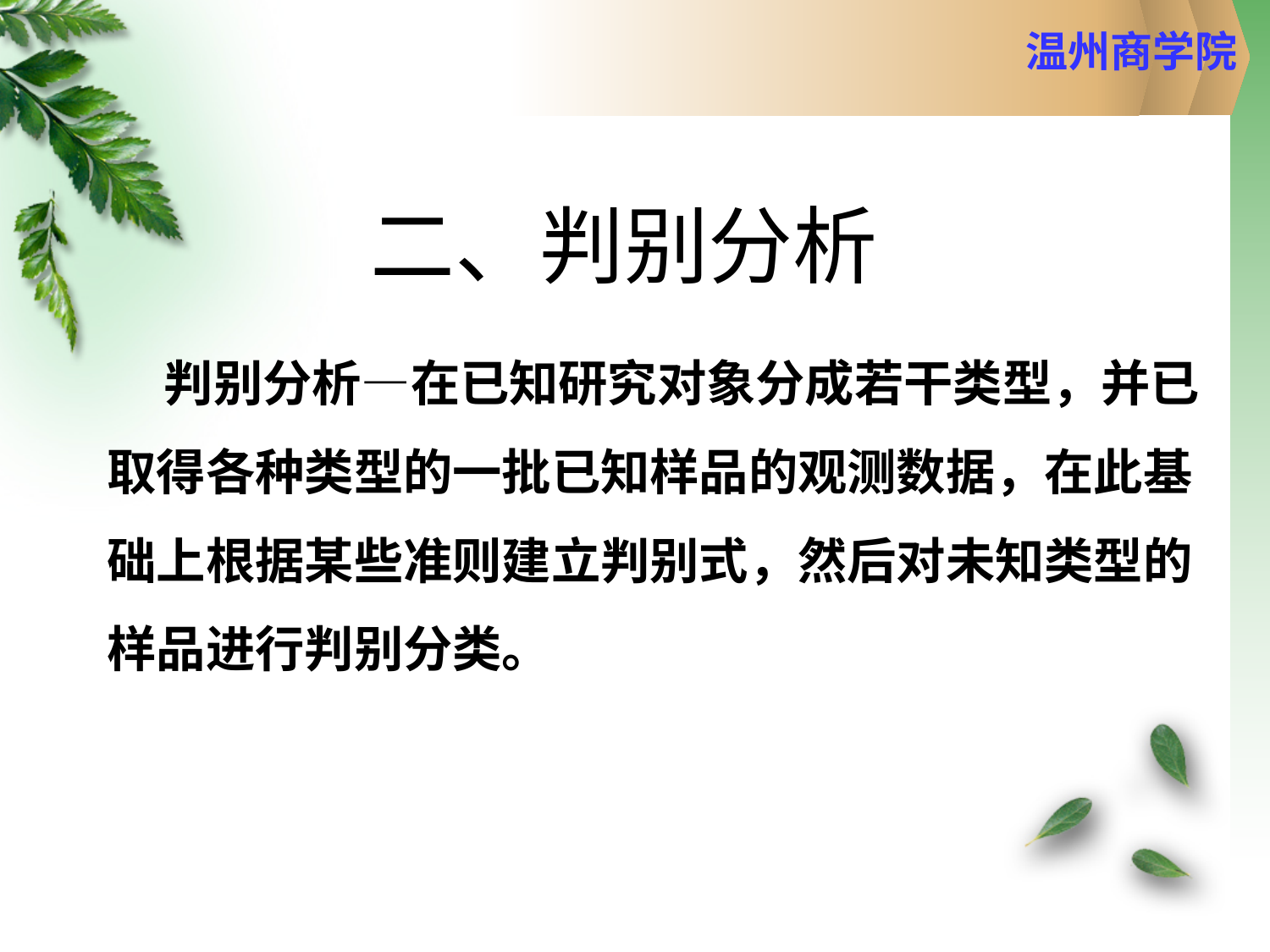

二、判别分析
    判别分析—在已知研究对象分成若干类型，并已取得各种类型的一批已知样品的观测数据，在此基础上根据某些准则建立判别式，然后对未知类型的样品进行判别分类。